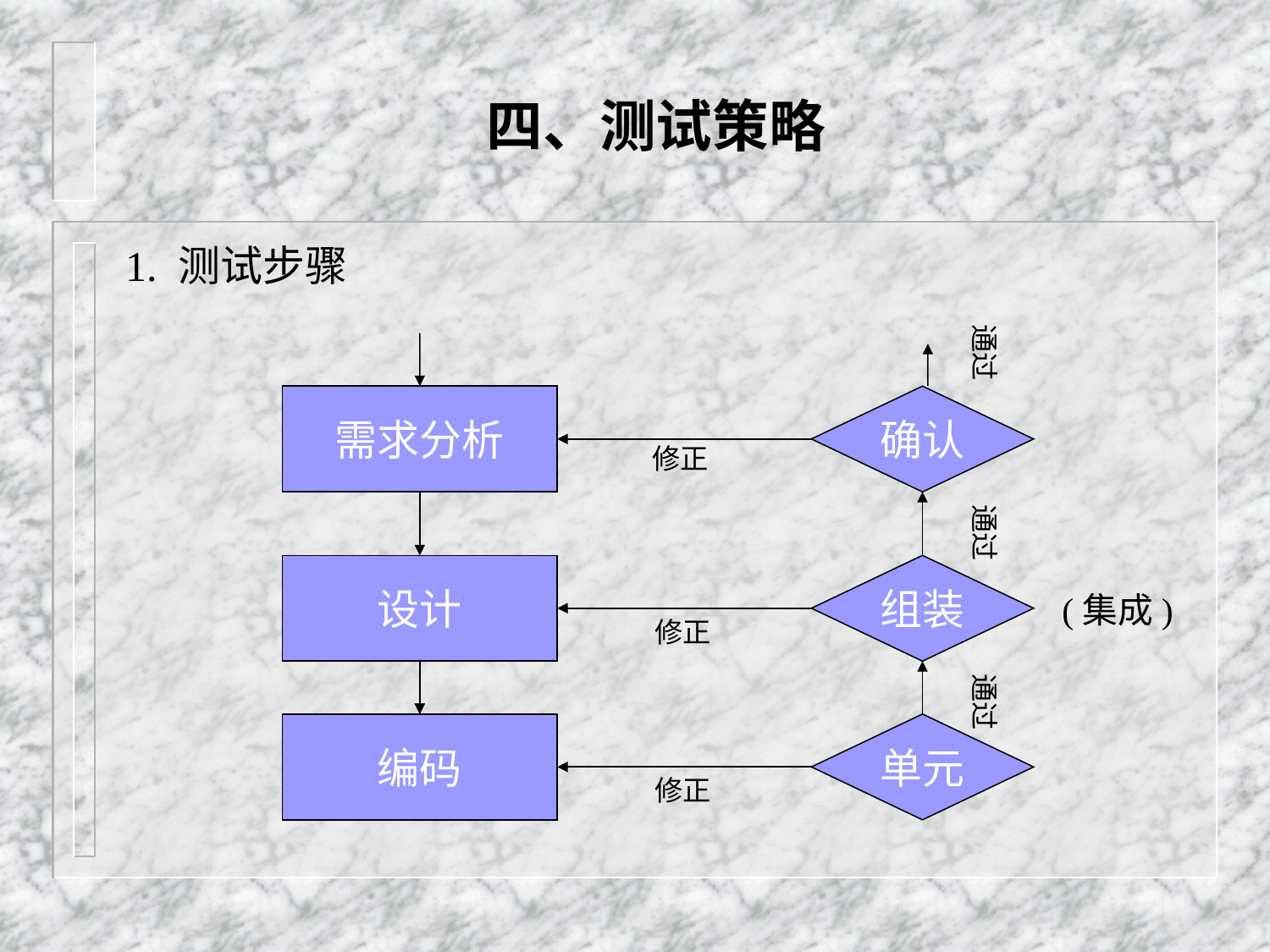

# 四、测试策略
1. 测试步骤
通过

需求分析
确认
修正
通过
设计
组装
(集成)
修正
通过
编码
单元
修正